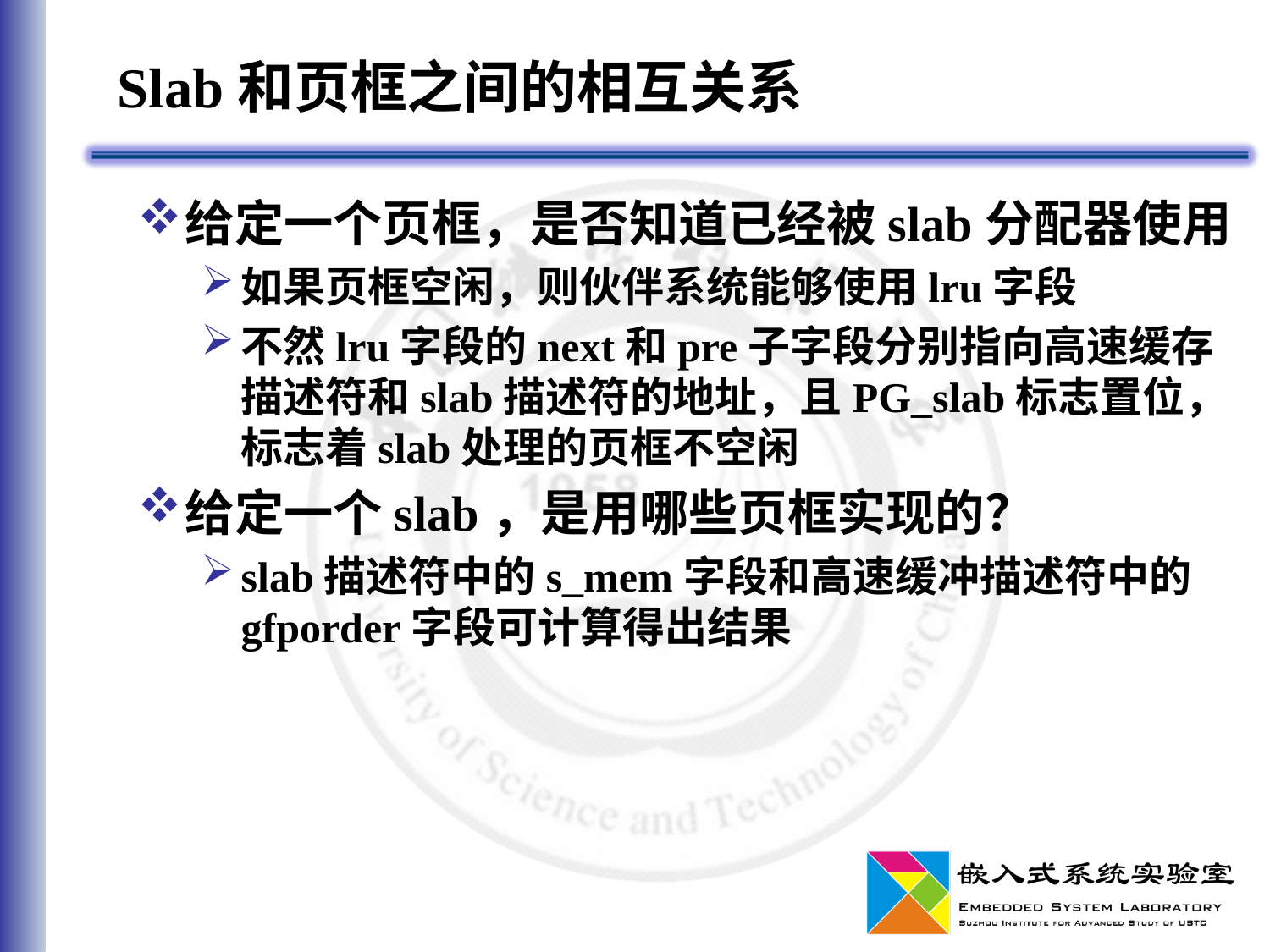

# Slab和页框之间的相互关系
给定一个页框，是否知道已经被slab分配器使用
如果页框空闲，则伙伴系统能够使用lru字段
不然lru字段的next和pre子字段分别指向高速缓存描述符和slab描述符的地址，且PG_slab标志置位，标志着slab处理的页框不空闲
给定一个slab，是用哪些页框实现的？
slab描述符中的s_mem字段和高速缓冲描述符中的gfporder字段可计算得出结果